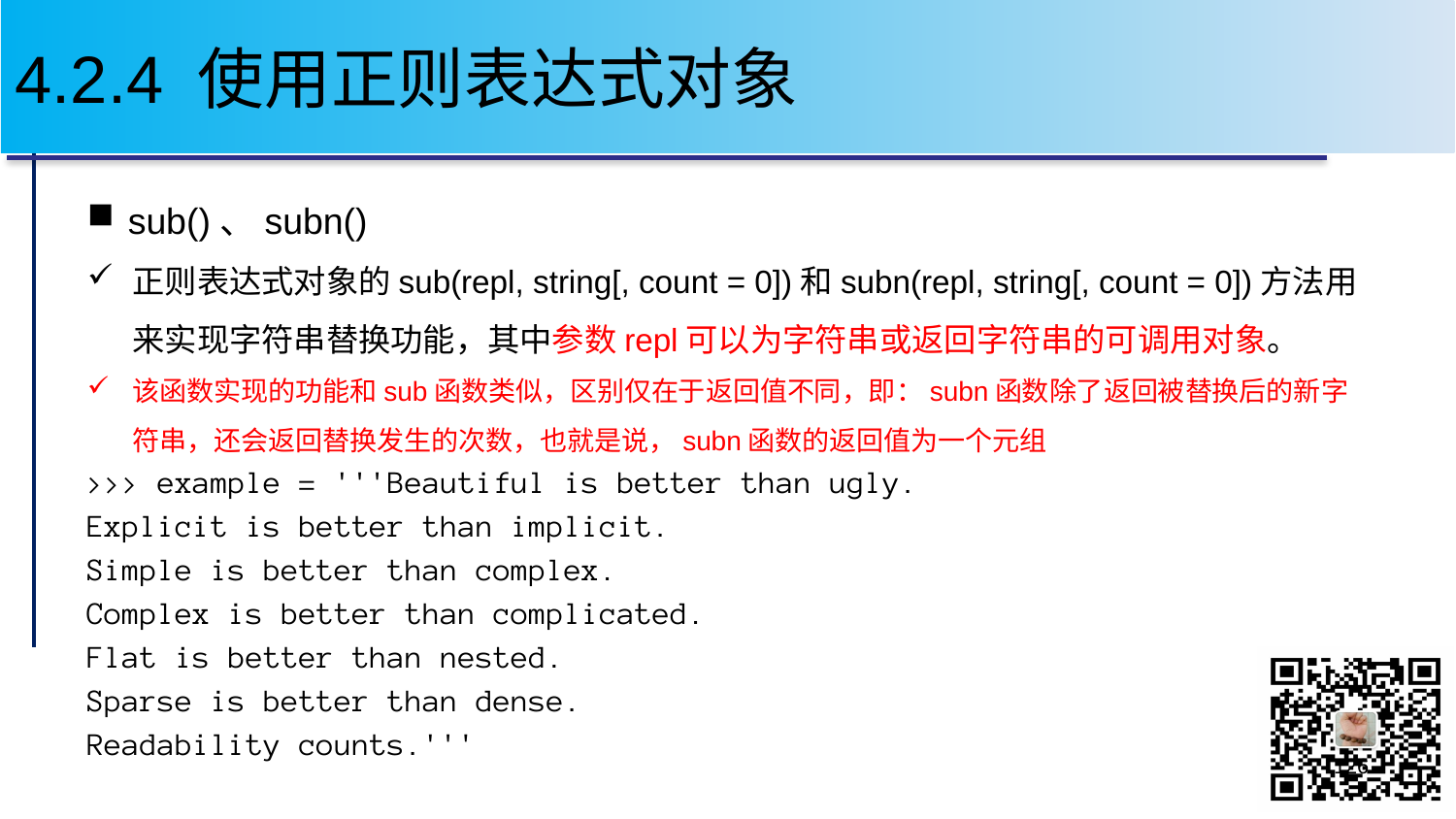

# 4.2.4 使用正则表达式对象
sub()、subn()
正则表达式对象的sub(repl, string[, count = 0])和subn(repl, string[, count = 0])方法用来实现字符串替换功能，其中参数repl可以为字符串或返回字符串的可调用对象。
该函数实现的功能和sub函数类似，区别仅在于返回值不同，即：subn函数除了返回被替换后的新字符串，还会返回替换发生的次数，也就是说，subn函数的返回值为一个元组
>>> example = '''Beautiful is better than ugly.
Explicit is better than implicit.
Simple is better than complex.
Complex is better than complicated.
Flat is better than nested.
Sparse is better than dense.
Readability counts.'''
126